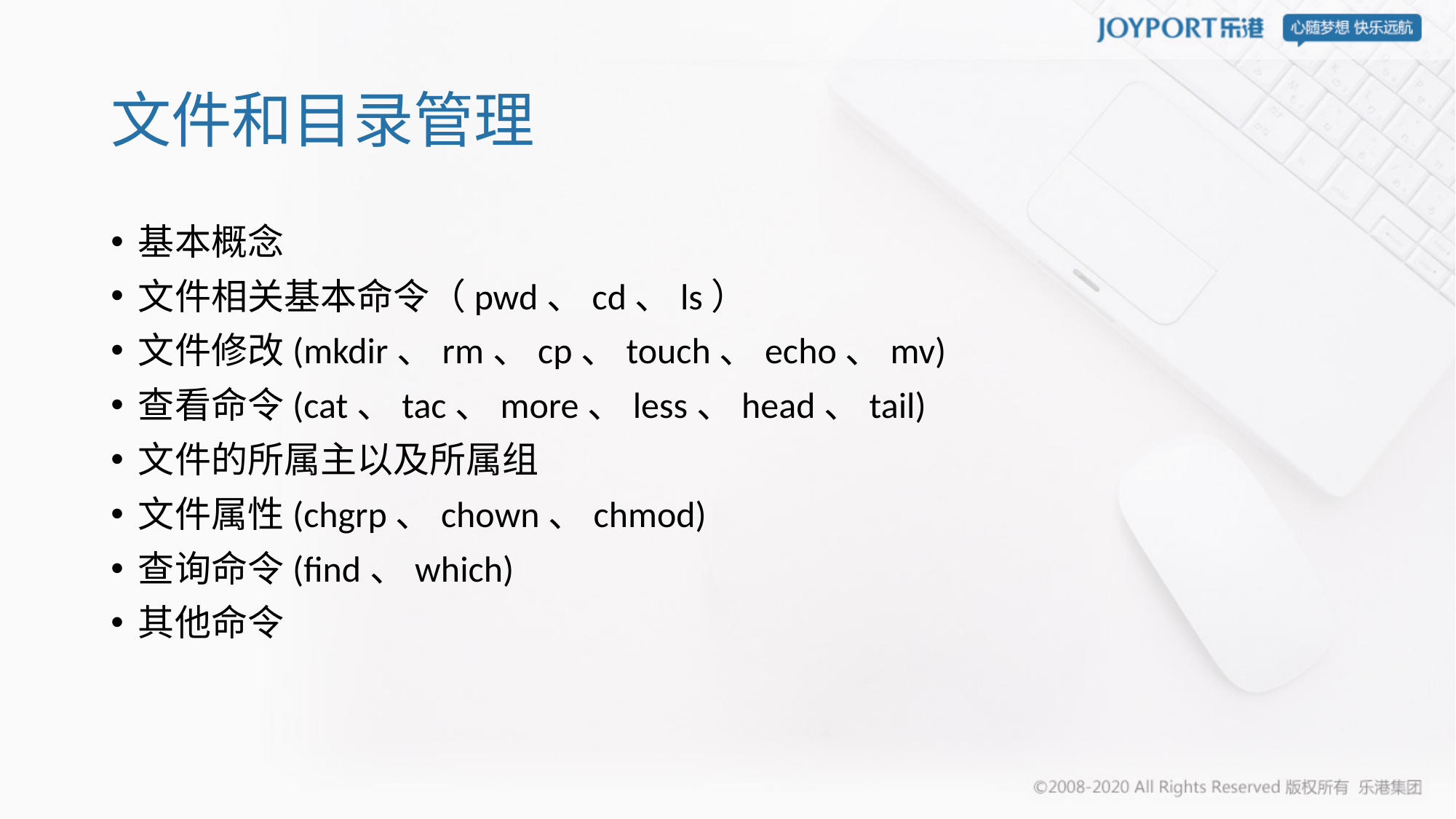

# 文件和目录管理
基本概念
文件相关基本命令（pwd、cd、ls）
文件修改(mkdir、rm、cp、touch、echo、mv)
查看命令(cat、tac、more、less、head、tail)
文件的所属主以及所属组
文件属性(chgrp、chown、chmod)
查询命令(find、which)
其他命令